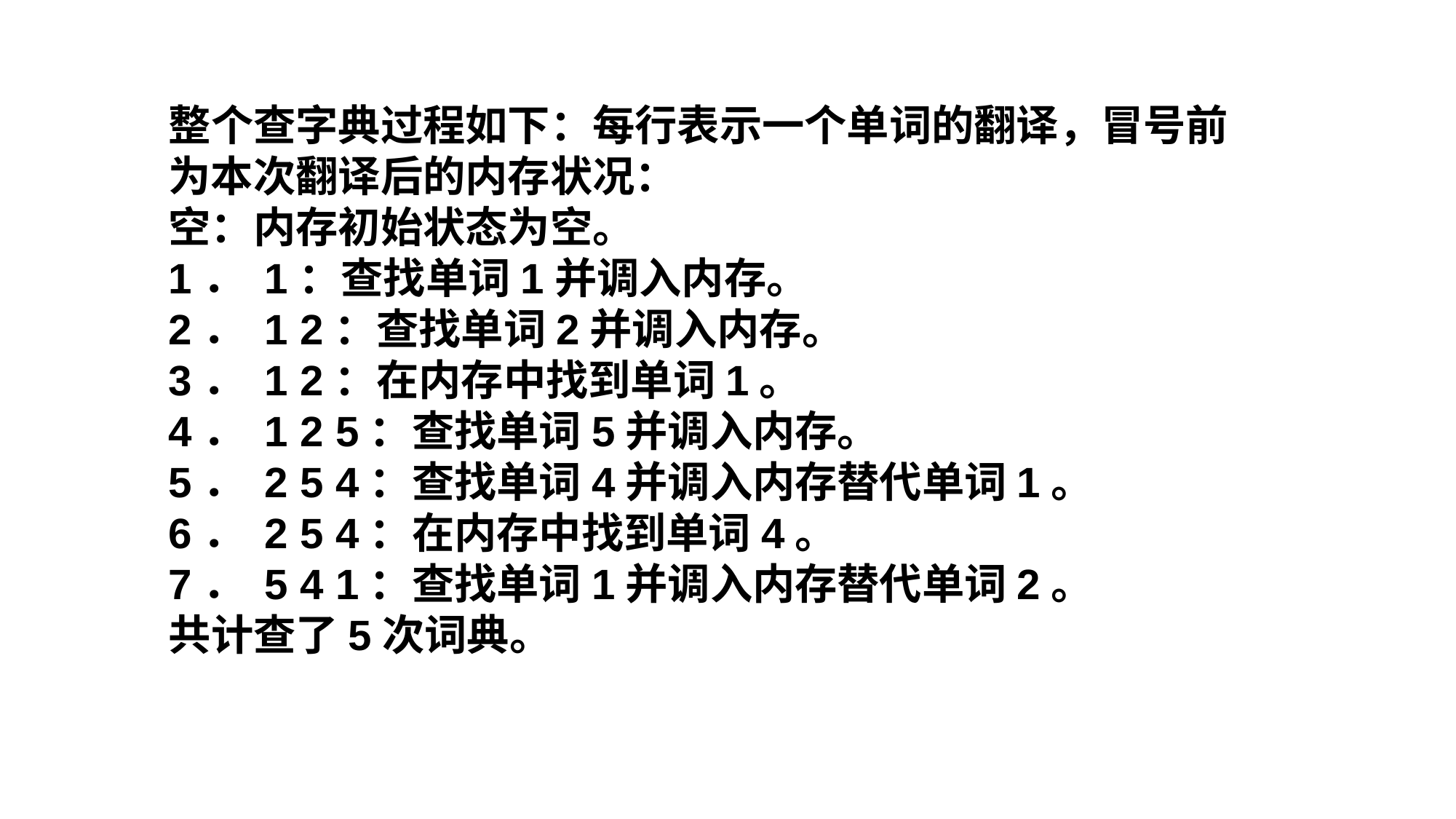

整个查字典过程如下：每行表示一个单词的翻译，冒号前为本次翻译后的内存状况：
空：内存初始状态为空。
1． 1：查找单词1并调入内存。
2． 1 2：查找单词2并调入内存。
3． 1 2：在内存中找到单词1。
4． 1 2 5：查找单词5并调入内存。
5． 2 5 4：查找单词4并调入内存替代单词1。
6． 2 5 4：在内存中找到单词4。
7． 5 4 1：查找单词1并调入内存替代单词2。
共计查了5次词典。